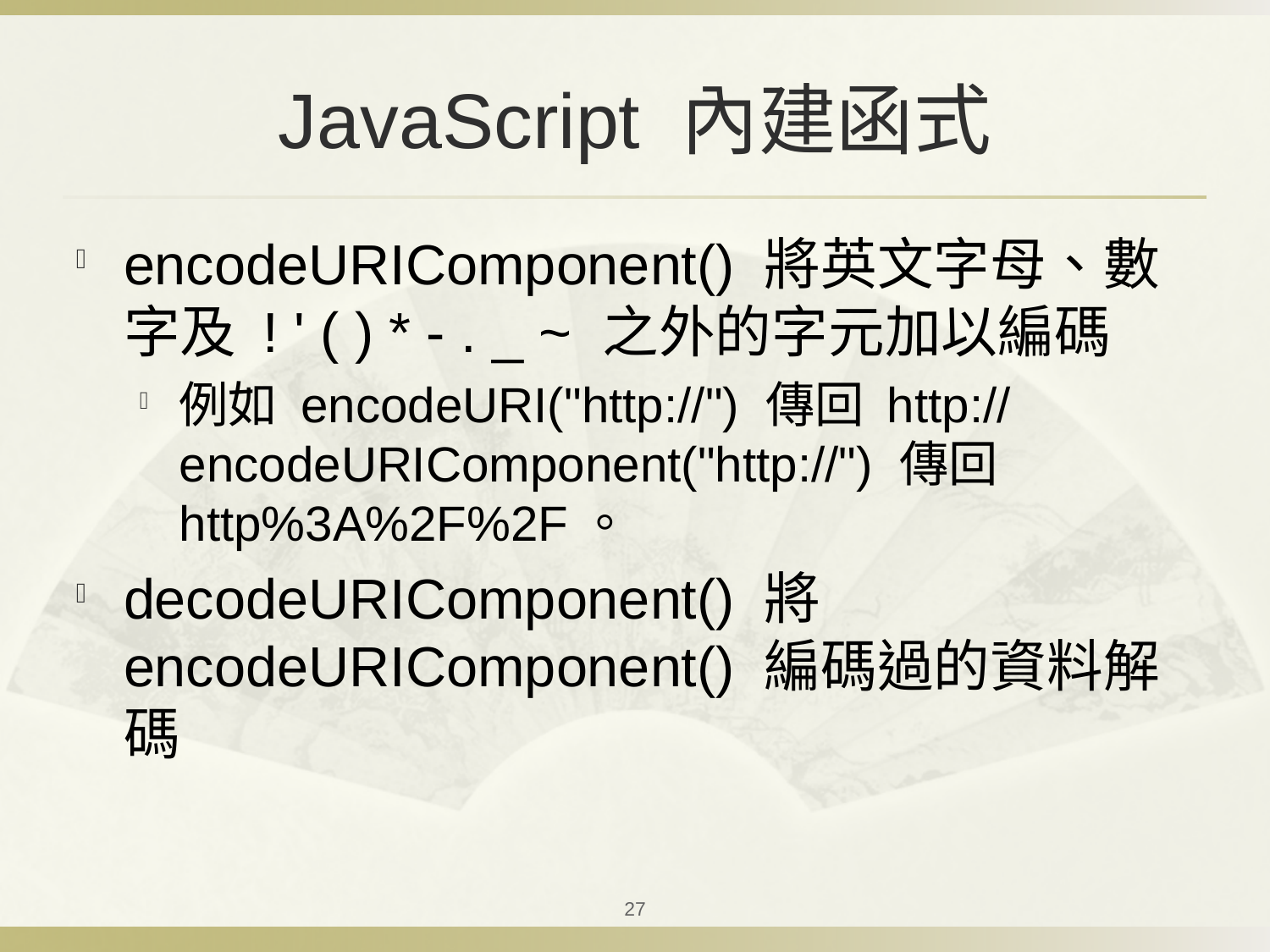

# JavaScript 內建函式
encodeURIComponent() 將英文字母、數字及 ! ' ( ) * - . _ ~ 之外的字元加以編碼
例如 encodeURI("http://") 傳回 http://
encodeURIComponent("http://") 傳回
http%3A%2F%2F。
decodeURIComponent() 將encodeURIComponent() 編碼過的資料解碼
27